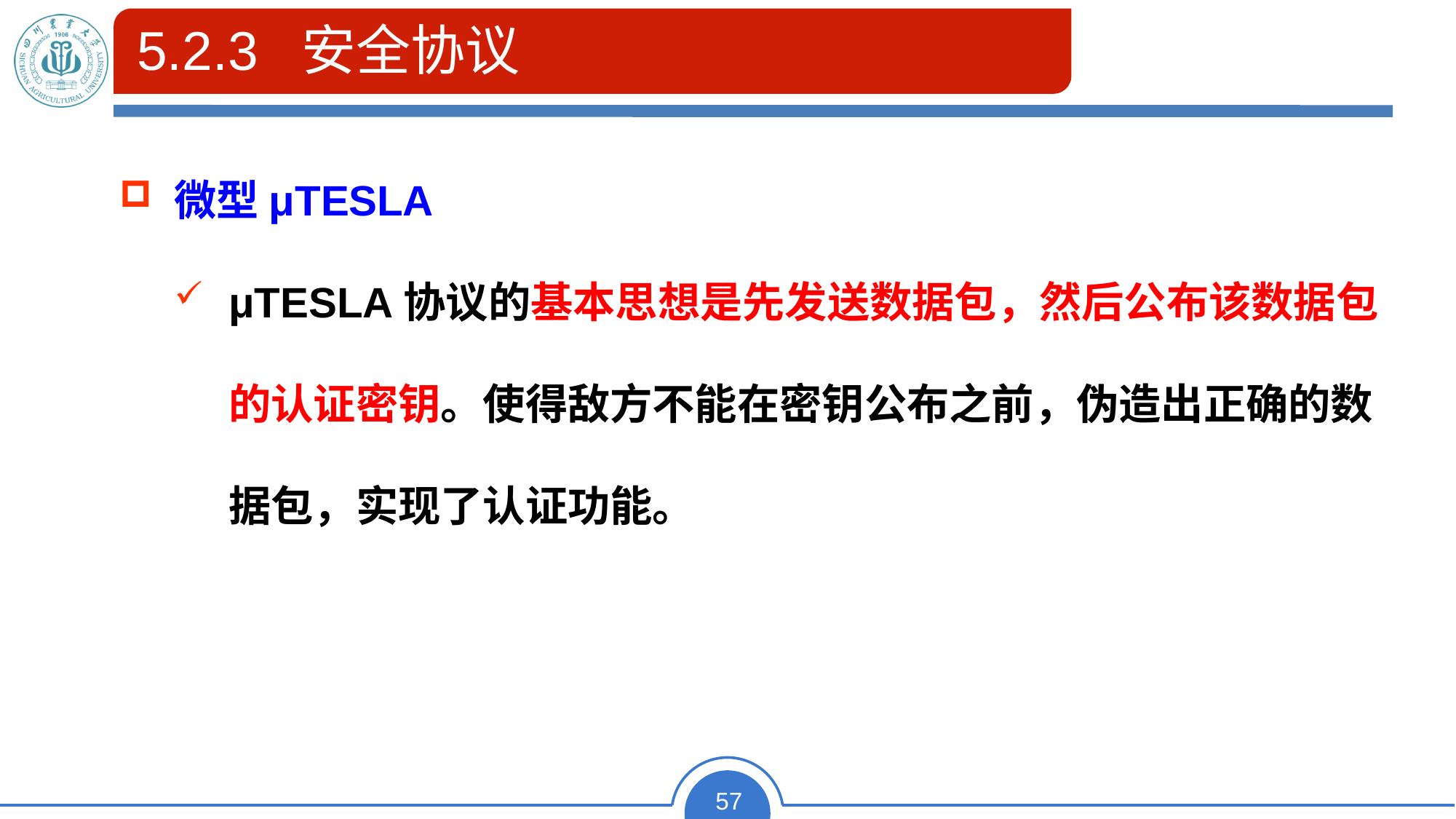

# 5.2.3  安全协议
微型μTESLA
μTESLA协议的基本思想是先发送数据包，然后公布该数据包的认证密钥。使得敌方不能在密钥公布之前，伪造出正确的数据包，实现了认证功能。